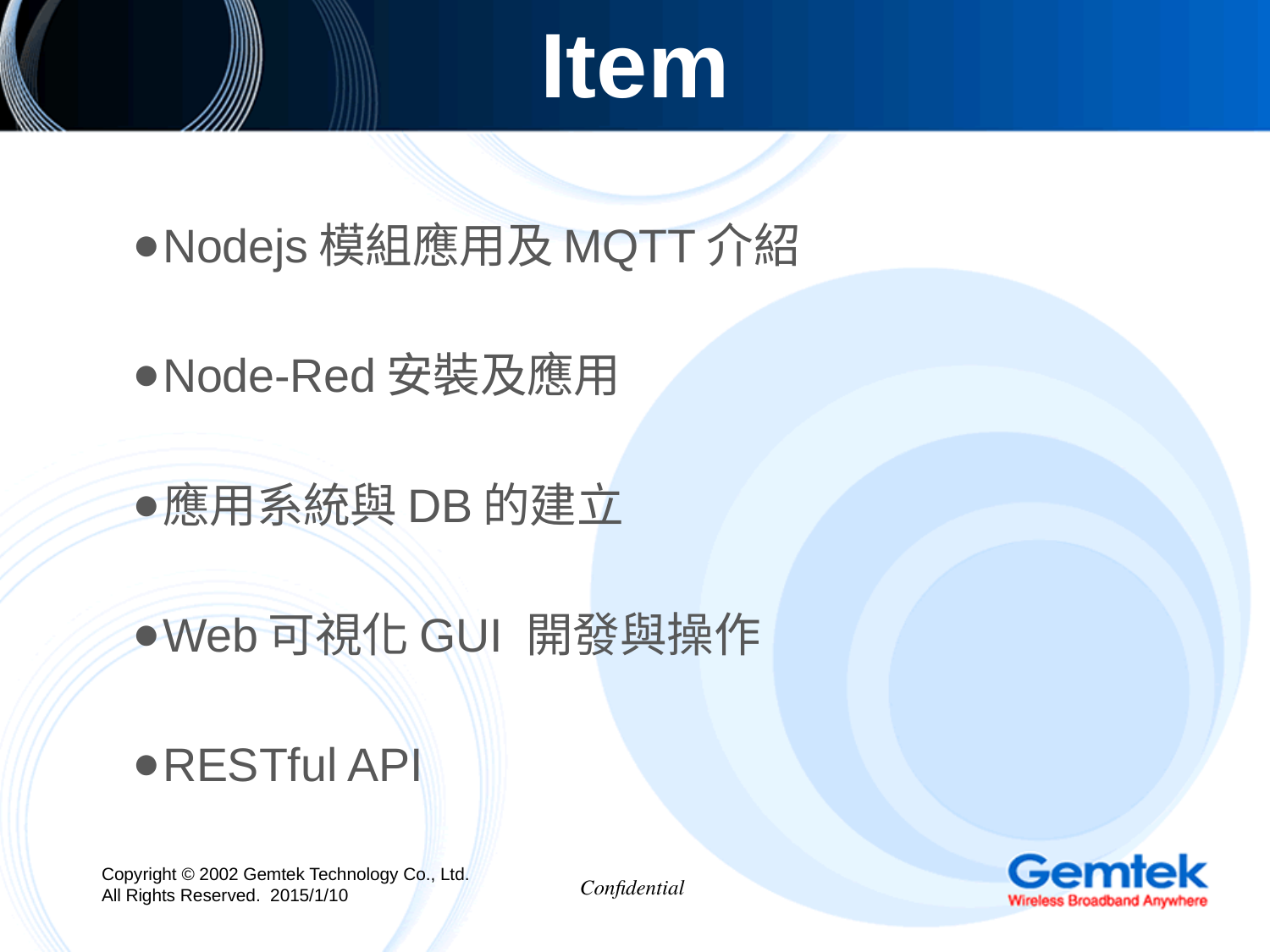

# Item
Nodejs模組應用及MQTT介紹

Node-Red安裝及應用
應用系統與DB的建立
Web可視化GUI 開發與操作
RESTful API